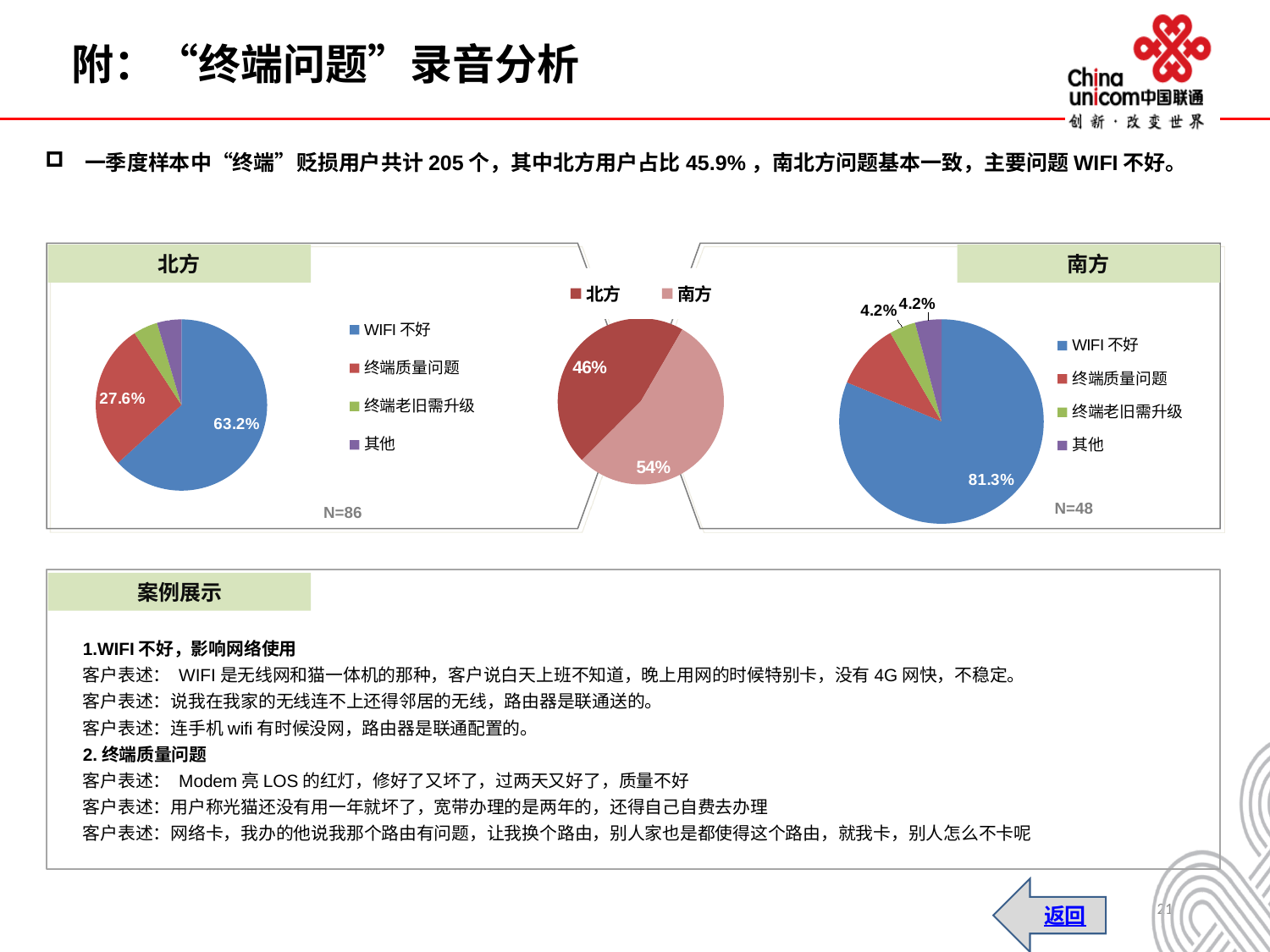

附：“终端问题”录音分析
一季度样本中“终端”贬损用户共计205个，其中北方用户占比45.9%，南北方问题基本一致，主要问题WIFI不好。

南方
北方

### Chart

| Category | 数量 |
|---|---|
| WIFI不好 | 55.0 |
| 终端质量问题 | 24.0 |
| 终端老旧需升级 | 4.0 |
| 其他 | 4.0 |

### Chart

| Category | 数量 |
|---|---|
| 北方 | 94.0 |
| 南方 | 111.0 |

### Chart

| Category | 数量 |
|---|---|
| WIFI不好 | 39.0 |
| 终端质量问题 | 5.0 |
| 终端老旧需升级 | 2.0 |
| 其他 | 2.0 |
N=48
N=86

案例展示

1.WIFI不好，影响网络使用
客户表述： WIFI是无线网和猫一体机的那种，客户说白天上班不知道，晚上用网的时候特别卡，没有4G网快，不稳定。
客户表述：说我在我家的无线连不上还得邻居的无线，路由器是联通送的。
客户表述：连手机wifi有时候没网，路由器是联通配置的。
2.终端质量问题
客户表述： Modem亮LOS的红灯，修好了又坏了，过两天又好了，质量不好
客户表述：用户称光猫还没有用一年就坏了，宽带办理的是两年的，还得自己自费去办理
客户表述：网络卡，我办的他说我那个路由有问题，让我换个路由，别人家也是都使得这个路由，就我卡，别人怎么不卡呢

返回